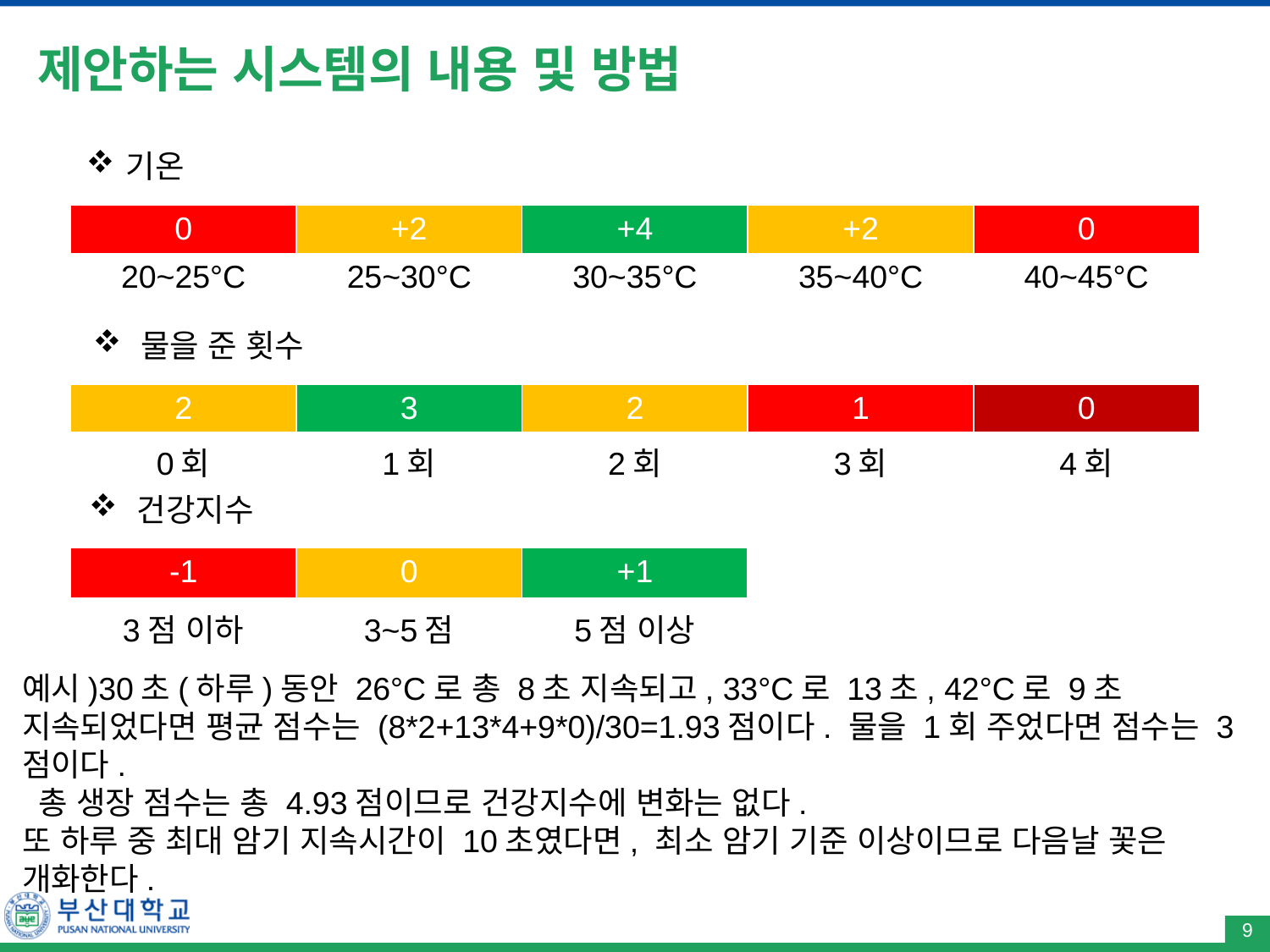

# 제안하는 시스템의 내용 및 방법
기온
| 0 | +2 | +4 | +2 | 0 |
| --- | --- | --- | --- | --- |
| 20~25°C | 25~30°C | 30~35°C | 35~40°C | 40~45°C |
물을 준 횟수
| 2 | 3 | 2 | 1 | 0 |
| --- | --- | --- | --- | --- |
| 0회 | 1회 | 2회 | 3회 | 4회 |
건강지수
| -1 | 0 | +1 |
| --- | --- | --- |
| 3점 이하 | 3~5점 | 5점 이상 |
예시)30초(하루)동안 26°C로 총 8초 지속되고, 33°C로 13초, 42°C로 9초 지속되었다면 평균 점수는 (8*2+13*4+9*0)/30=1.93점이다. 물을 1회 주었다면 점수는 3점이다.
 총 생장 점수는 총 4.93점이므로 건강지수에 변화는 없다.
또 하루 중 최대 암기 지속시간이 10초였다면, 최소 암기 기준 이상이므로 다음날 꽃은 개화한다.
9